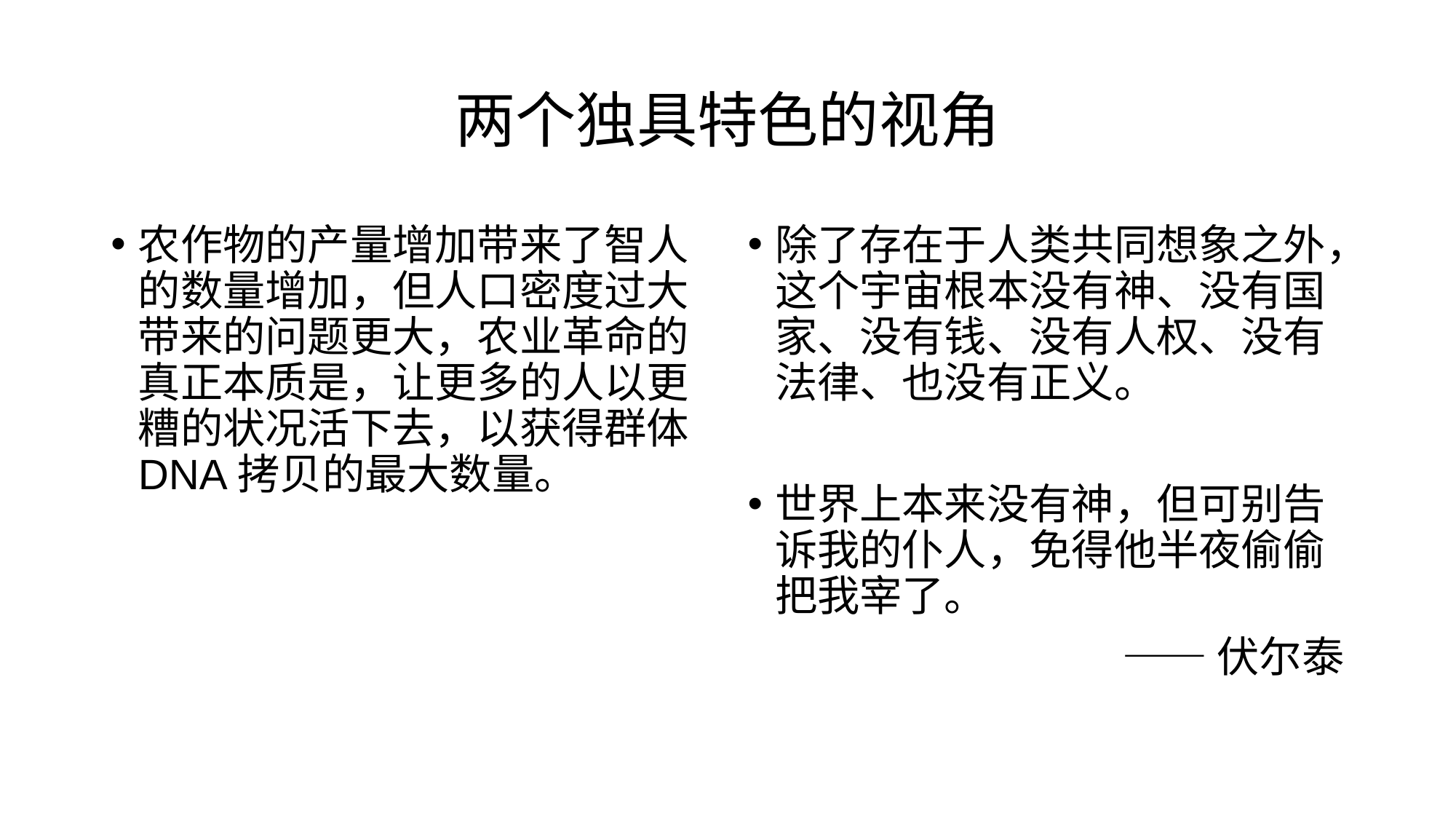

# 两个独具特色的视角
农作物的产量增加带来了智人的数量增加，但人口密度过大带来的问题更大，农业革命的真正本质是，让更多的人以更糟的状况活下去，以获得群体DNA拷贝的最大数量。
除了存在于人类共同想象之外，这个宇宙根本没有神、没有国家、没有钱、没有人权、没有法律、也没有正义。

世界上本来没有神，但可别告诉我的仆人，免得他半夜偷偷把我宰了。
——伏尔泰